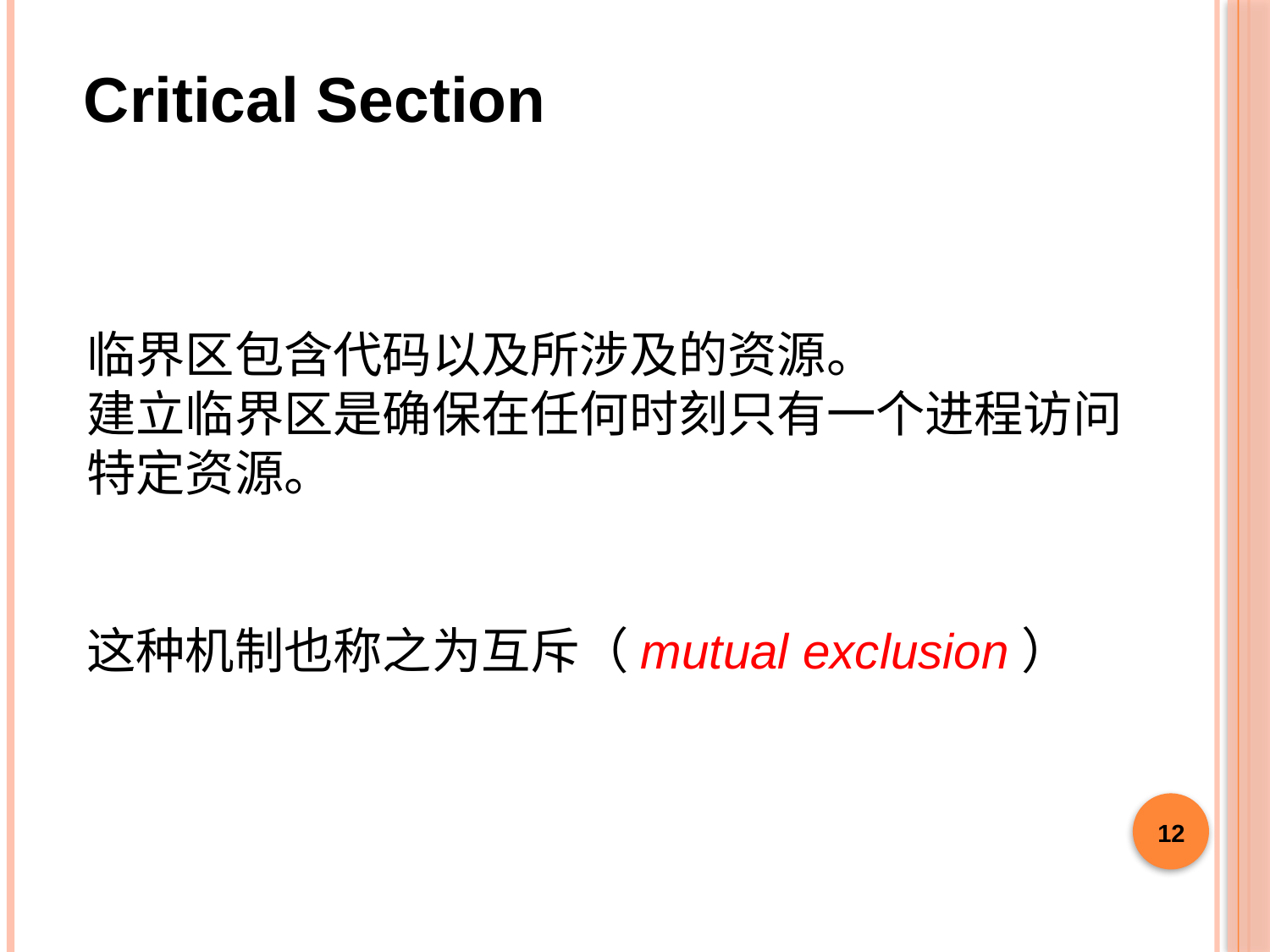

Critical Section
临界区包含代码以及所涉及的资源。
建立临界区是确保在任何时刻只有一个进程访问特定资源。

这种机制也称之为互斥（mutual exclusion）
12